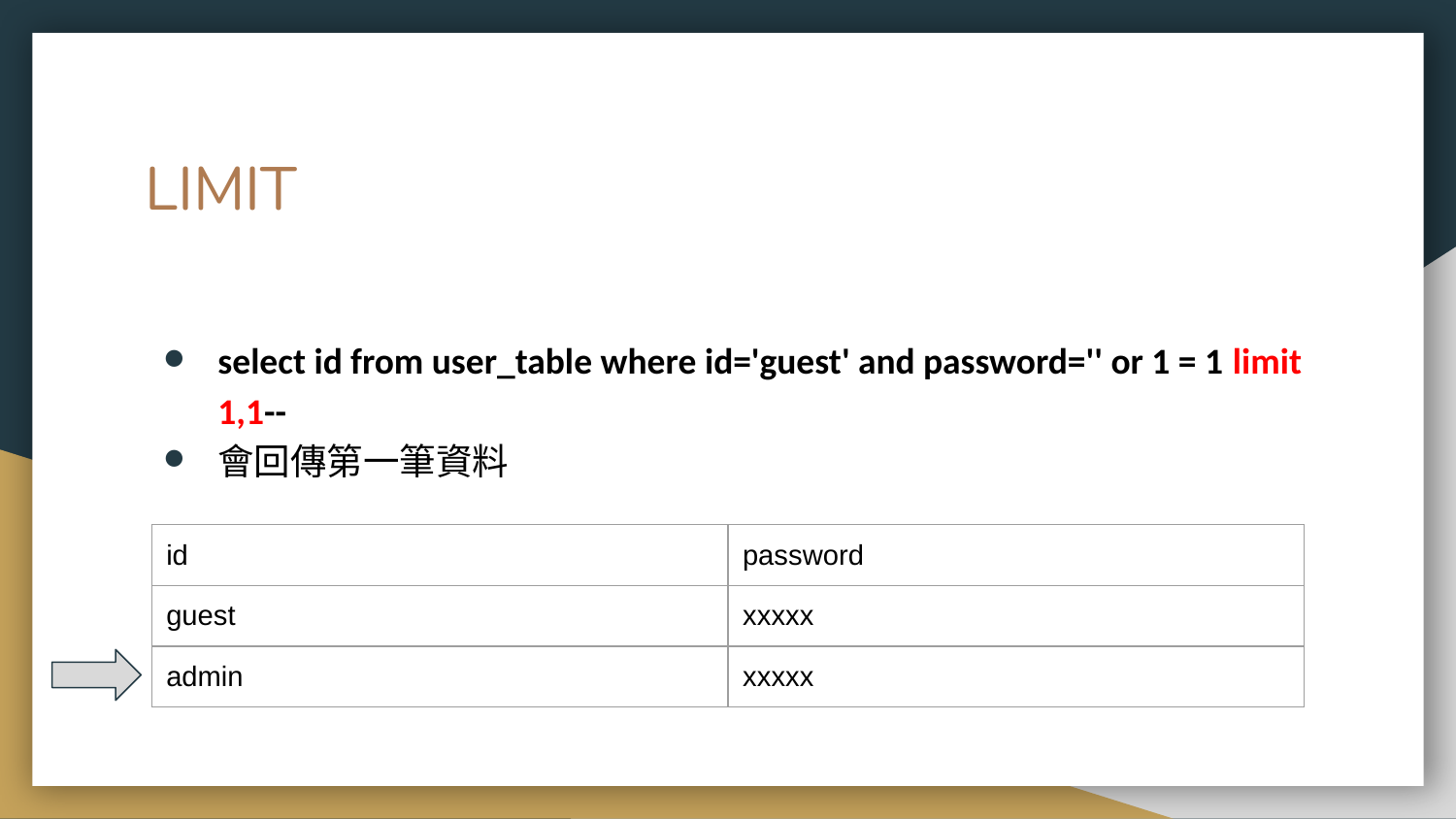

# LIMIT
select id from user_table where id='guest' and password='' or 1 = 1 limit 1,1--
會回傳第一筆資料
| id | password |
| --- | --- |
| guest | xxxxx |
| admin | xxxxx |